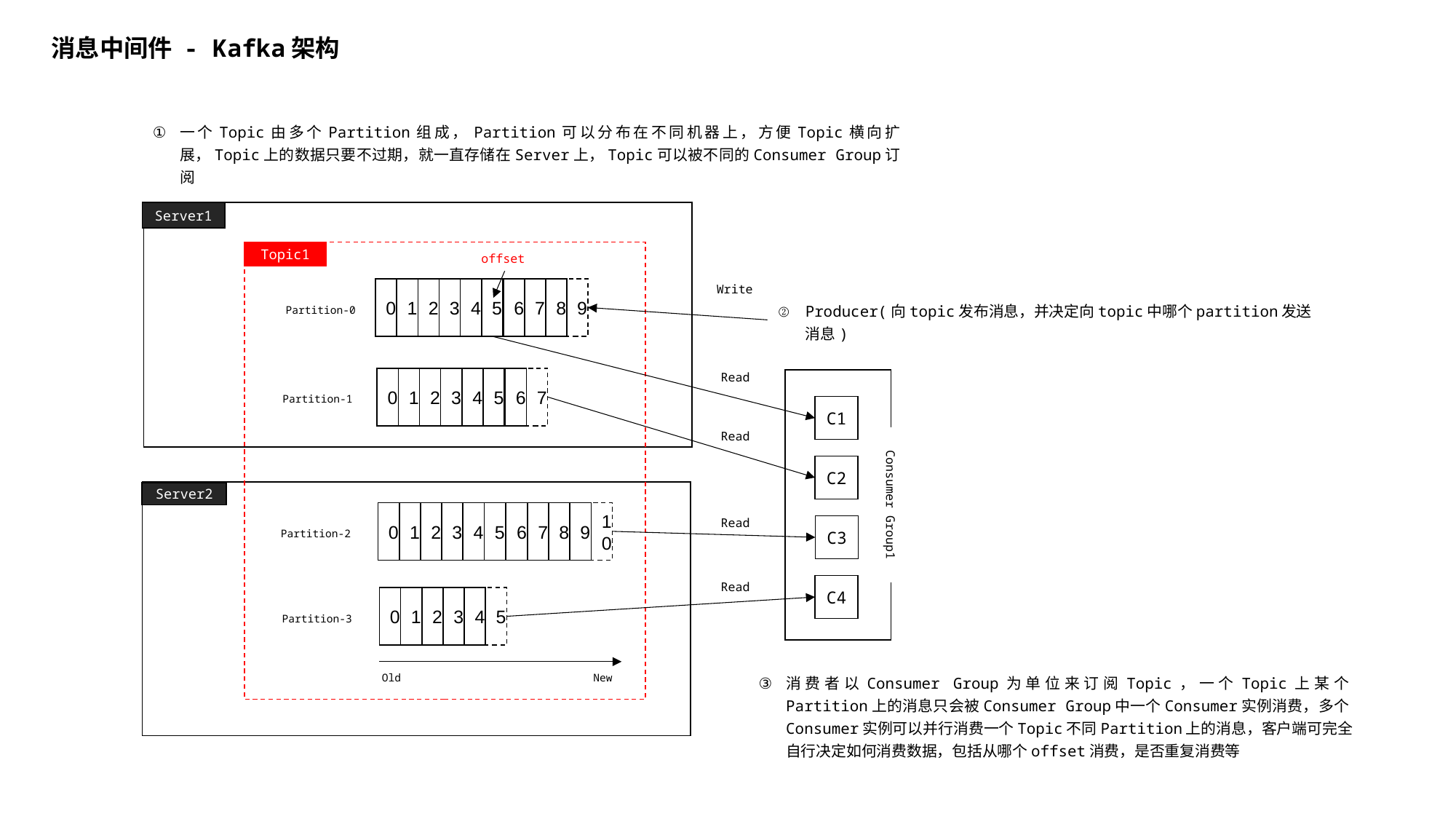

消息中间件 - Kafka架构
一个Topic由多个Partition组成，Partition可以分布在不同机器上，方便Topic横向扩展，Topic上的数据只要不过期，就一直存储在Server上，Topic可以被不同的Consumer Group订阅
Server1

Topic1

offset
Write
0
1
2
3
4
5
6
7
8
9
Producer(向topic发布消息，并决定向topic中哪个partition发送消息)
Partition-0
Read
0
1
2
3
4
5
6
7

C1
C2
Consumer Group1
C3
C4
Partition-1
Read

Server2
0
1
2
3
4
5
6
7
8
9
10
Read
Partition-2
Read
0
1
2
3
4
5
Partition-3
Old
New
消费者以Consumer Group为单位来订阅Topic，一个Topic上某个Partition上的消息只会被Consumer Group中一个Consumer实例消费，多个Consumer实例可以并行消费一个Topic不同Partition上的消息，客户端可完全自行决定如何消费数据，包括从哪个offset消费，是否重复消费等